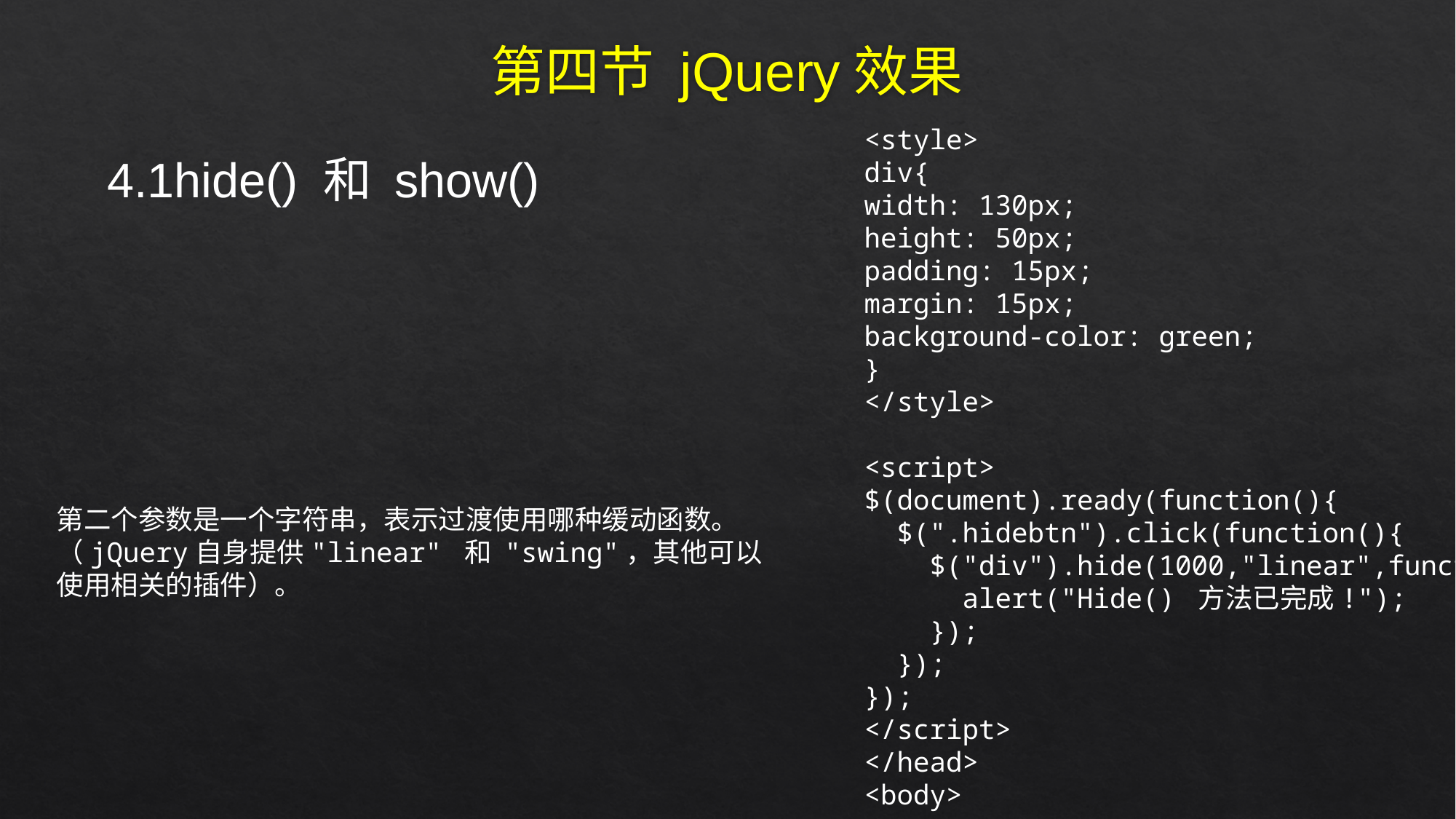

# 第四节 jQuery效果
<style>
div{
width: 130px;
height: 50px;
padding: 15px;
margin: 15px;
background-color: green;
}
</style>

<script>
$(document).ready(function(){
  $(".hidebtn").click(function(){
    $("div").hide(1000,"linear",function(){
      alert("Hide() 方法已完成!");
    });
  });
});
</script>
</head>
<body>

<div>隐藏及设置回调函数</div>
<button class="hidebtn">隐藏</button>

</body>
4.1hide() 和 show()

第二个参数是一个字符串，表示过渡使用哪种缓动函数。（jQuery自身提供"linear" 和 "swing"，其他可以使用相关的插件）。